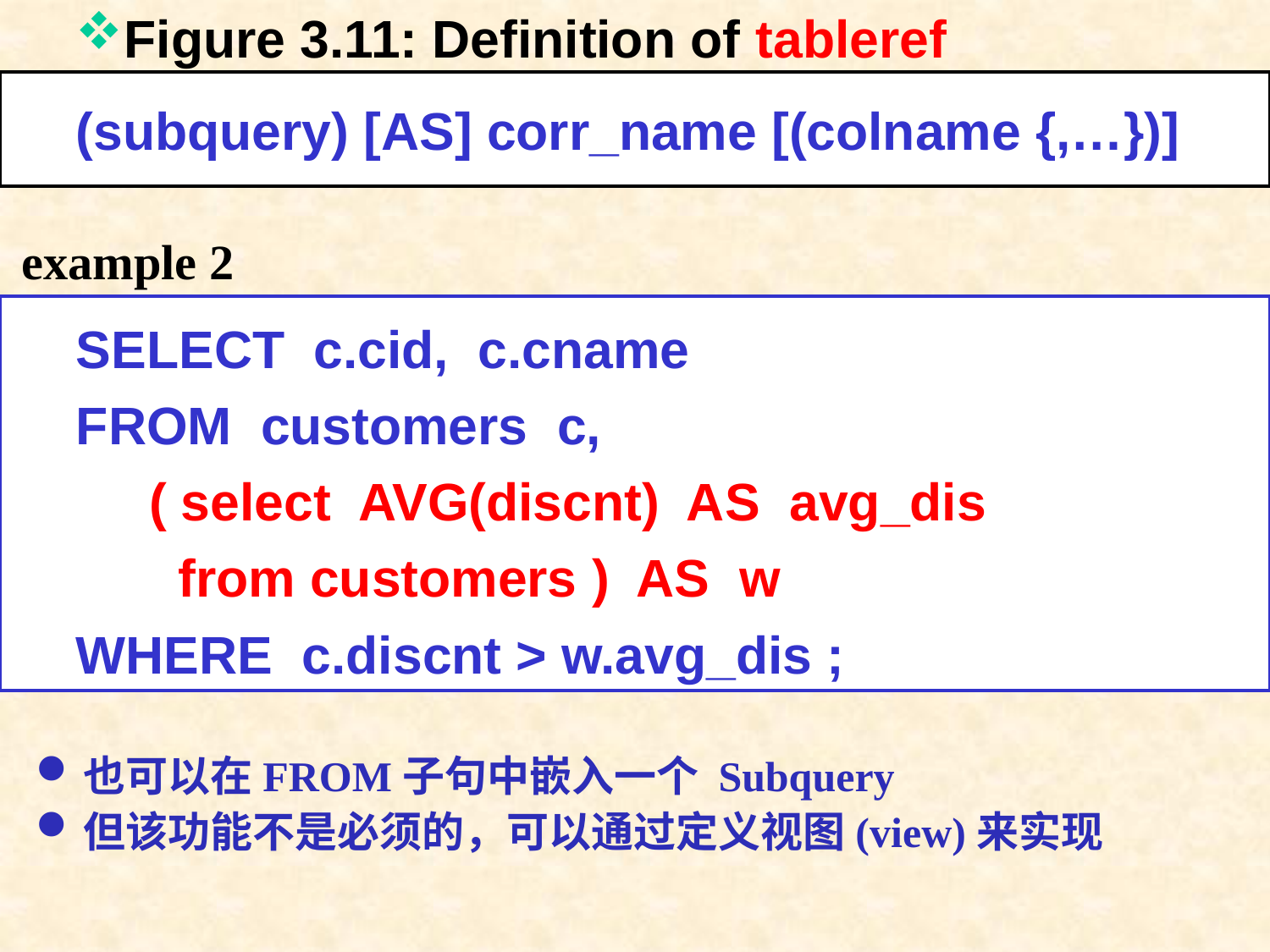

Figure 3.11: Definition of tableref
(subquery) [AS] corr_name [(colname {,…})]
example 2
SELECT  c.cid,  c.cname
FROM  customers  c,
     ( select  AVG(discnt)  AS  avg_dis
       from customers )  AS  w
WHERE  c.discnt > w.avg_dis ;
也可以在FROM子句中嵌入一个 Subquery
但该功能不是必须的，可以通过定义视图(view)来实现